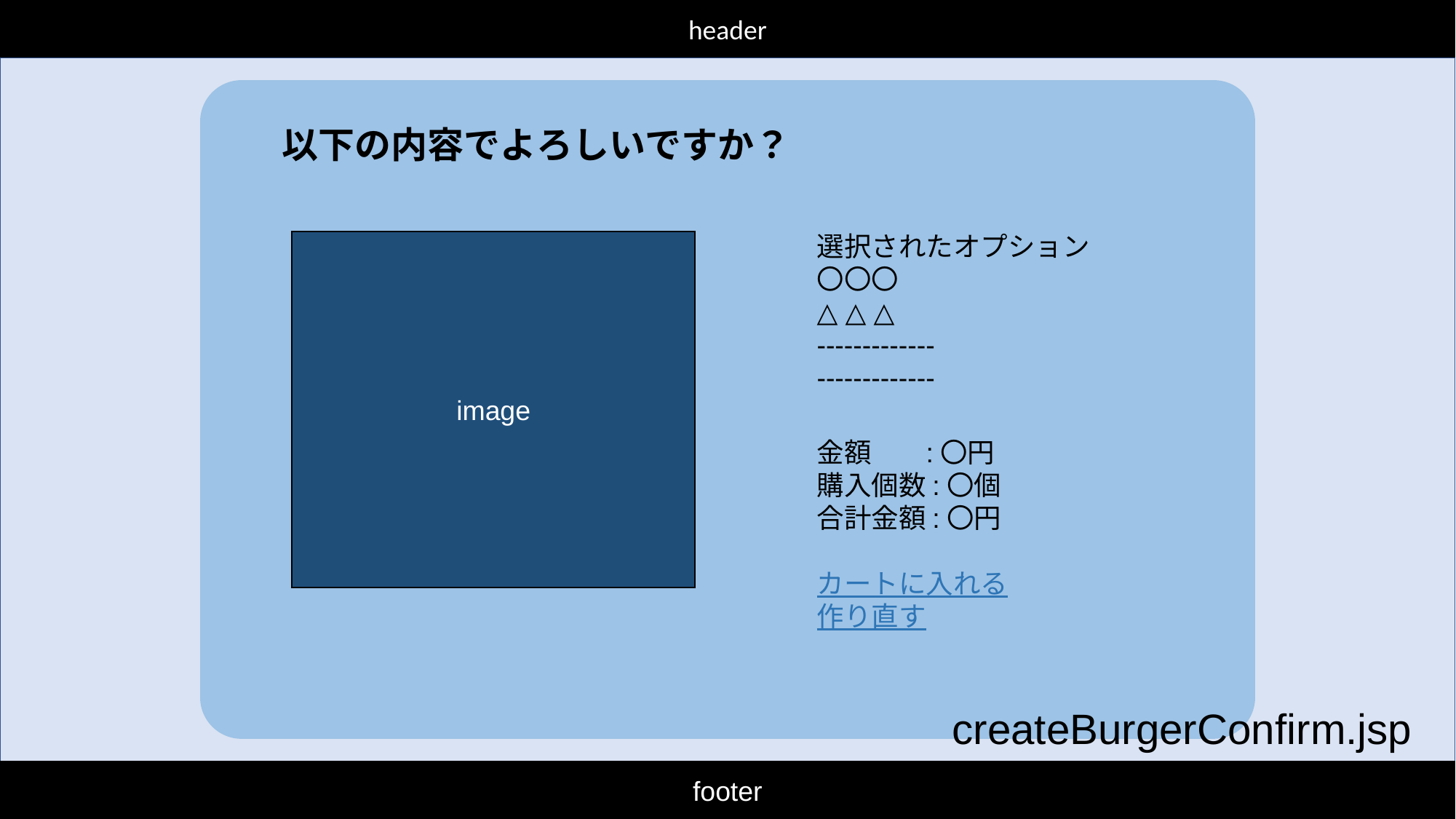

header

以下の内容でよろしいですか？
選択されたオプション
〇〇〇
△ △ △
-------------
-------------

image
金額	:〇円
購入個数:〇個
合計金額:〇円

カートに入れる
作り直す

createBurgerConfirm.jsp
footer